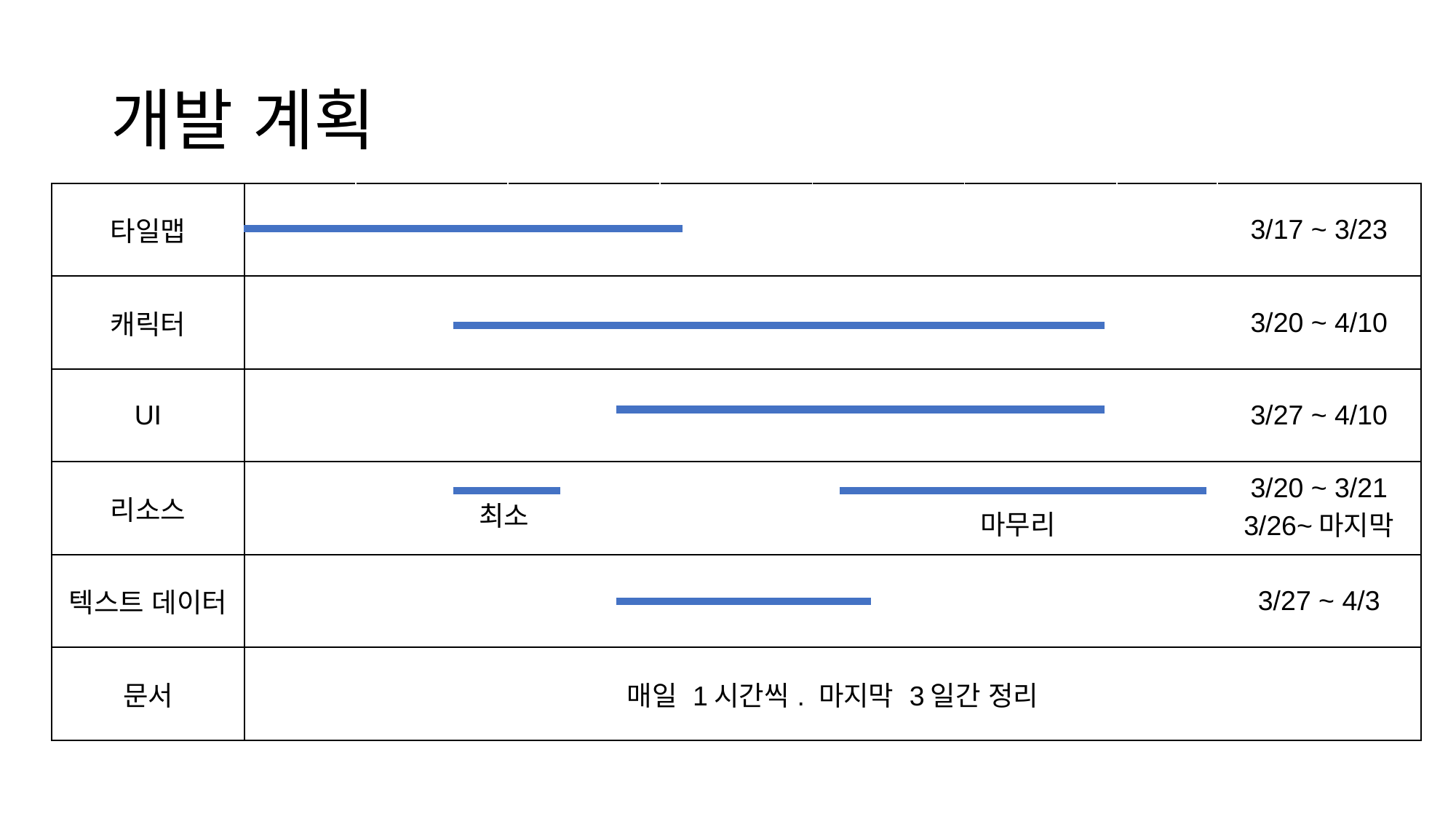

# 개발 계획
| 타일맵 |  |  |  |  |  |  |  | 3/17 ~ 3/23 |
| --- | --- | --- | --- | --- | --- | --- | --- | --- |
| 캐릭터 |  |  |  |  |  |  |  | 3/20 ~ 4/10 |
| UI |  |  |  |  |  |  |  | 3/27 ~ 4/10 |
| 리소스 |  |  |  |  |  |  |  | 3/20 ~ 3/21 3/26~마지막 |
| 텍스트 데이터 |  |  |  |  |  |  |  | 3/27 ~ 4/3 |
| 문서 | 매일 1시간씩. 마지막 3일간 정리 |  |  |  |  |  |  |  |
최소
마무리